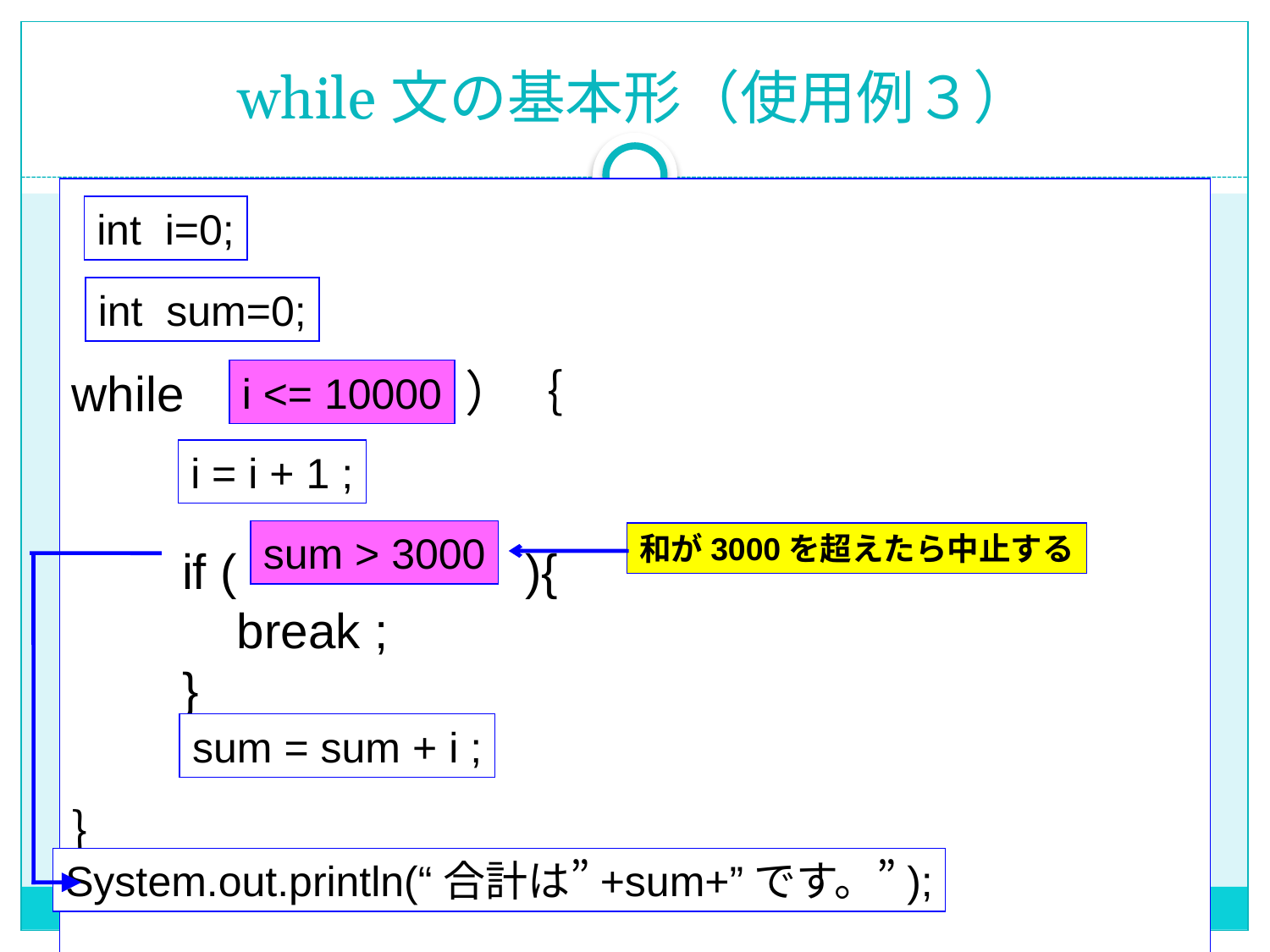

# while文の基本形（使用例３）

while（                    ）｛
        if (                     ){
            break ;
        }

｝

int  i=0;
int  sum=0;
i <= 10000
i = i + 1 ;
sum > 3000
和が3000を超えたら中止する

sum = sum + i ;
System.out.println(“合計は”+sum+”です。”);